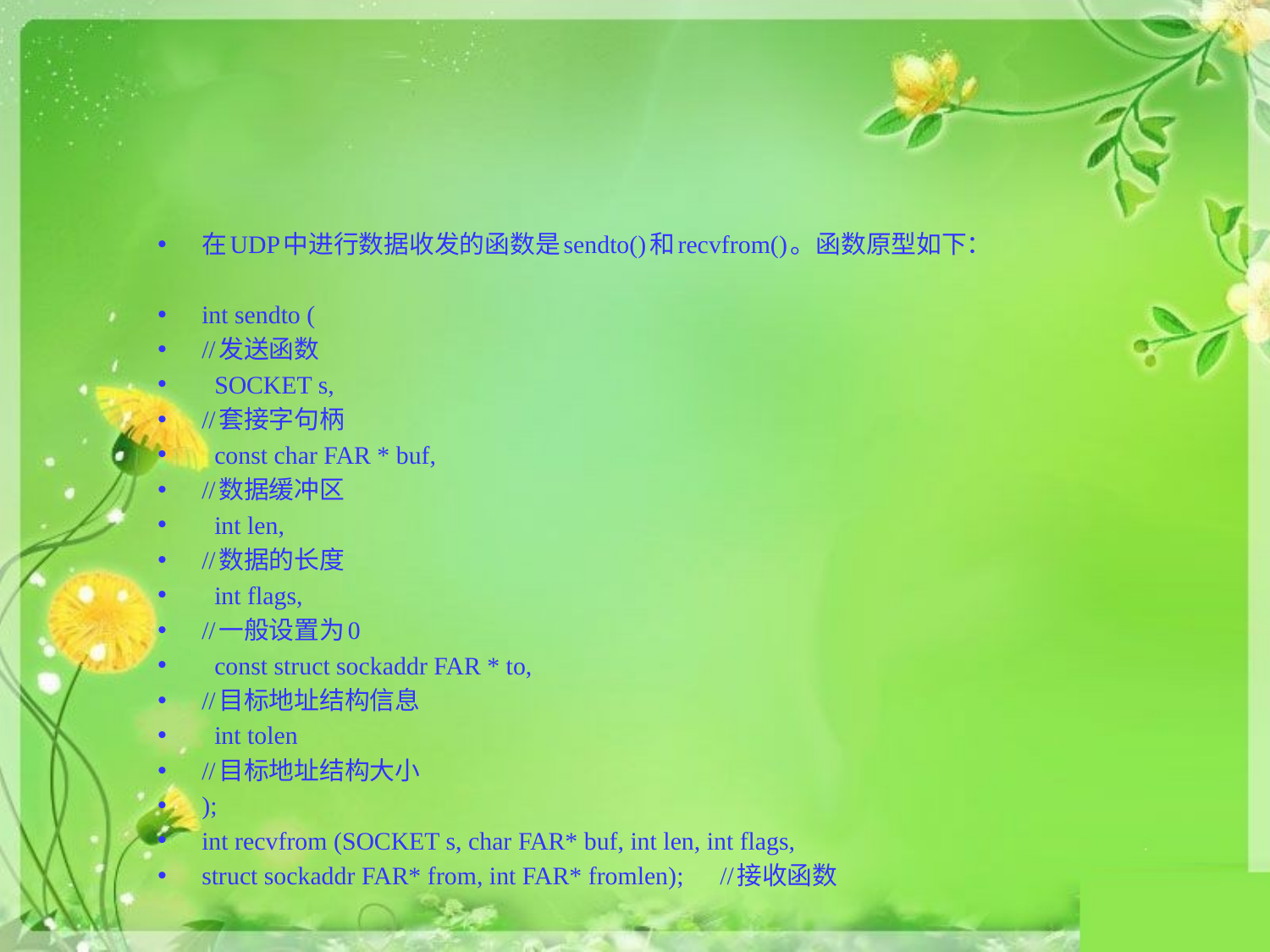

#
在UDP中进行数据收发的函数是sendto()和recvfrom()。函数原型如下：

int sendto (
//发送函数
  SOCKET s,
//套接字句柄
  const char FAR * buf,
//数据缓冲区
  int len,
//数据的长度
  int flags,
//一般设置为0
  const struct sockaddr FAR * to,
//目标地址结构信息
  int tolen
//目标地址结构大小
);
int recvfrom (SOCKET s, char FAR* buf, int len, int flags,
struct sockaddr FAR* from, int FAR* fromlen);		//接收函数